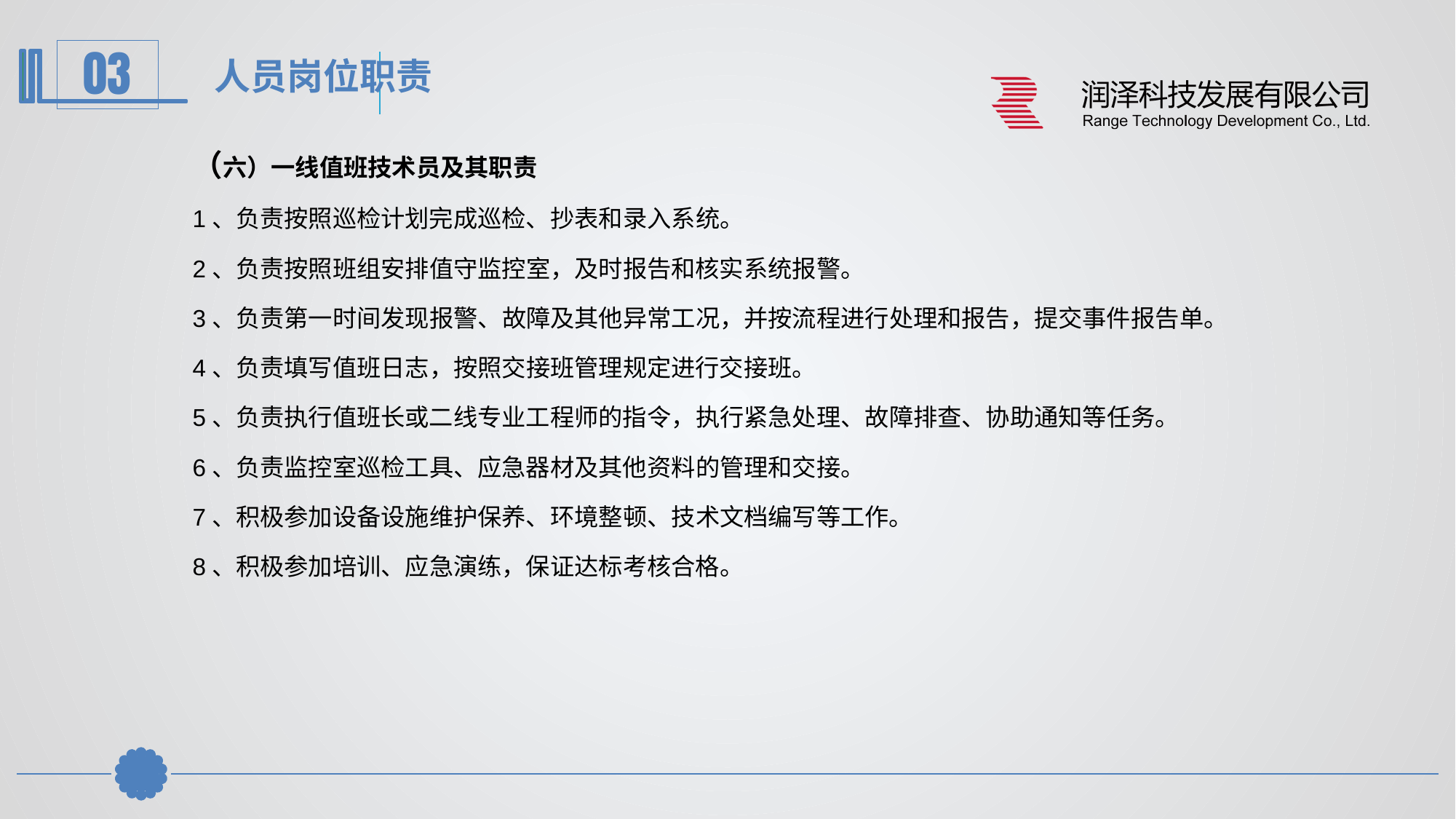

人员岗位职责
（六）一线值班技术员及其职责
1、负责按照巡检计划完成巡检、抄表和录入系统。
2、负责按照班组安排值守监控室，及时报告和核实系统报警。
3、负责第一时间发现报警、故障及其他异常工况，并按流程进行处理和报告，提交事件报告单。
4、负责填写值班日志，按照交接班管理规定进行交接班。
5、负责执行值班长或二线专业工程师的指令，执行紧急处理、故障排查、协助通知等任务。
6、负责监控室巡检工具、应急器材及其他资料的管理和交接。
7、积极参加设备设施维护保养、环境整顿、技术文档编写等工作。
8、积极参加培训、应急演练，保证达标考核合格。
13